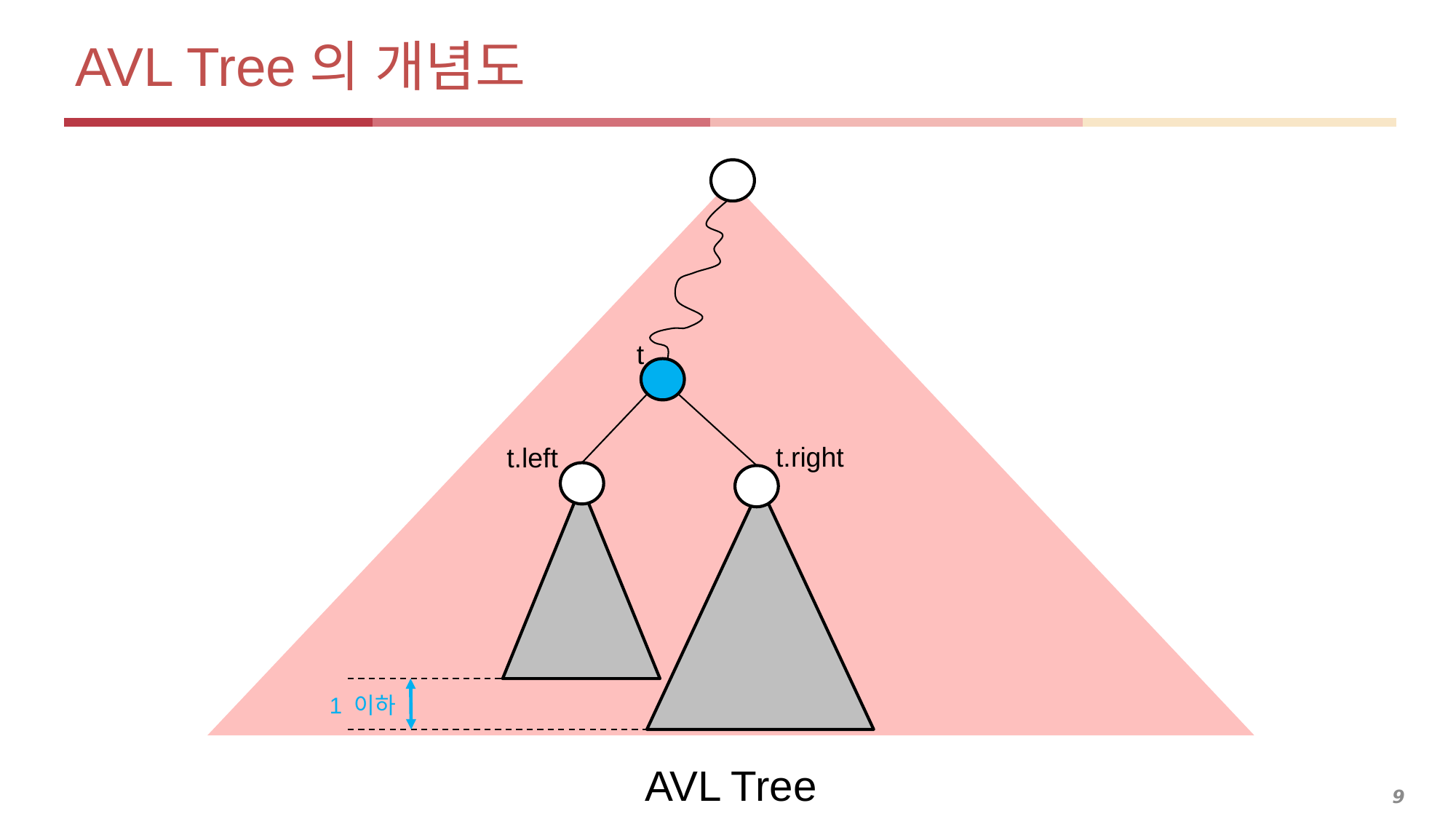

# AVL Tree의 개념도

t

t.right
t.left

1 이하
AVL Tree